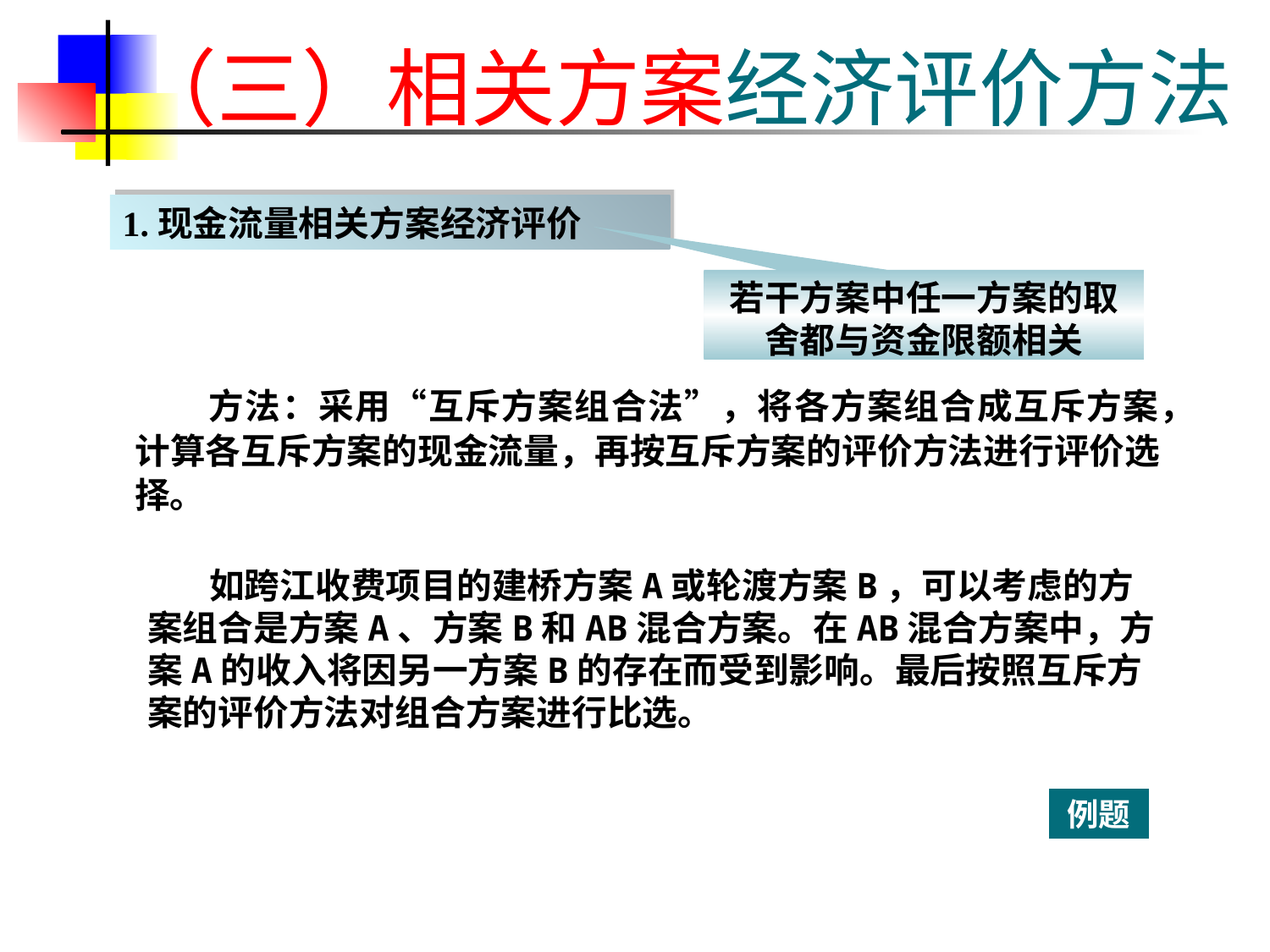

# （三）相关方案经济评价方法
1.现金流量相关方案经济评价

若干方案中任一方案的取舍都与资金限额相关
方法：采用“互斥方案组合法”，将各方案组合成互斥方案，计算各互斥方案的现金流量，再按互斥方案的评价方法进行评价选择。
如跨江收费项目的建桥方案A或轮渡方案B，可以考虑的方案组合是方案A、方案B和AB混合方案。在AB混合方案中，方案A的收入将因另一方案B的存在而受到影响。最后按照互斥方案的评价方法对组合方案进行比选。
例题
21